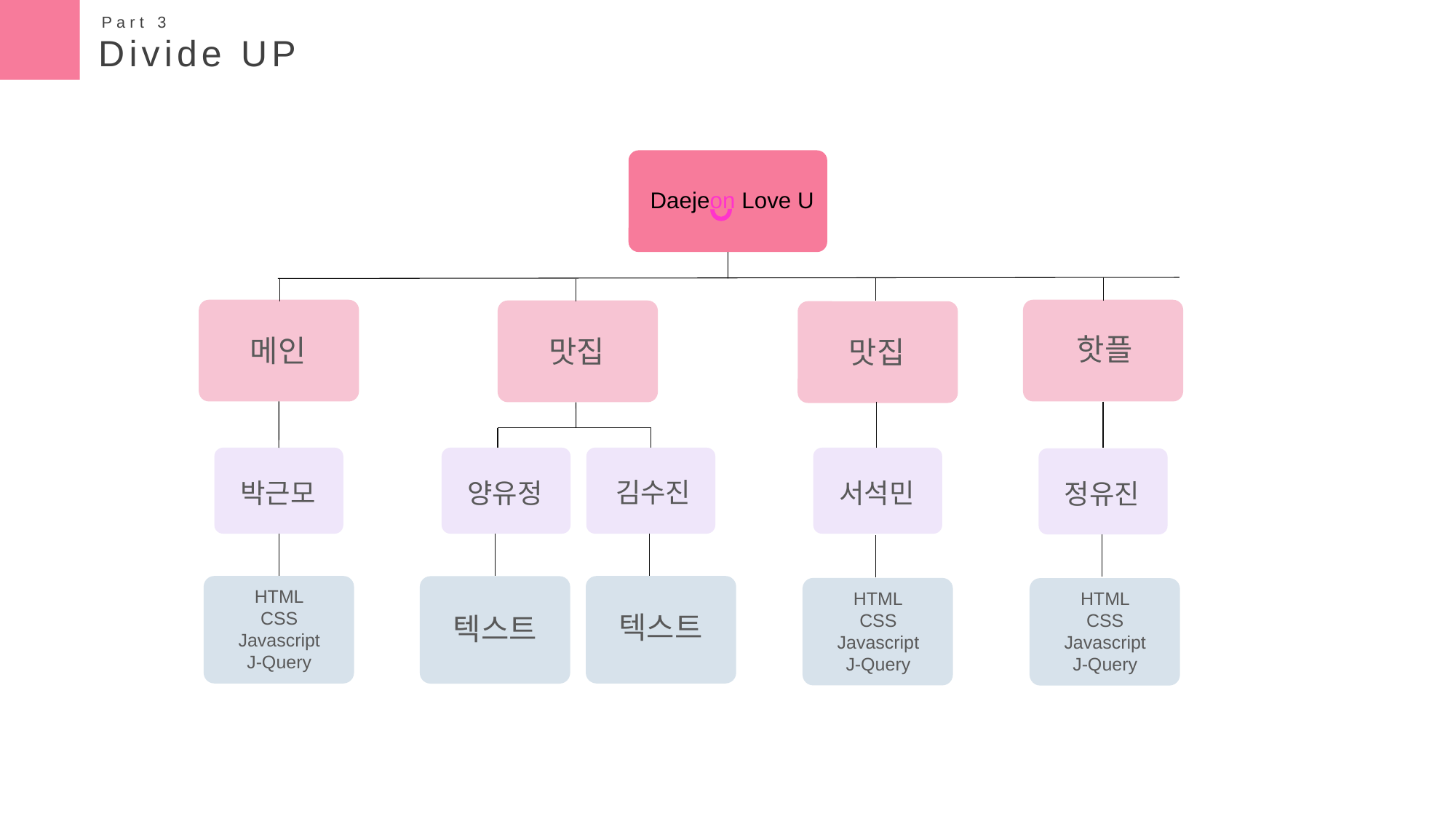

Part 3
Divide UP

Daejeon Love U

핫플

정유진

HTML
CSS
Javascript
J-Query

맛집

서석민

HTML
CSS
Javascript
J-Query

메인

박근모

HTML
CSS
Javascript
J-Query

맛집

양유정

김수진

텍스트

텍스트